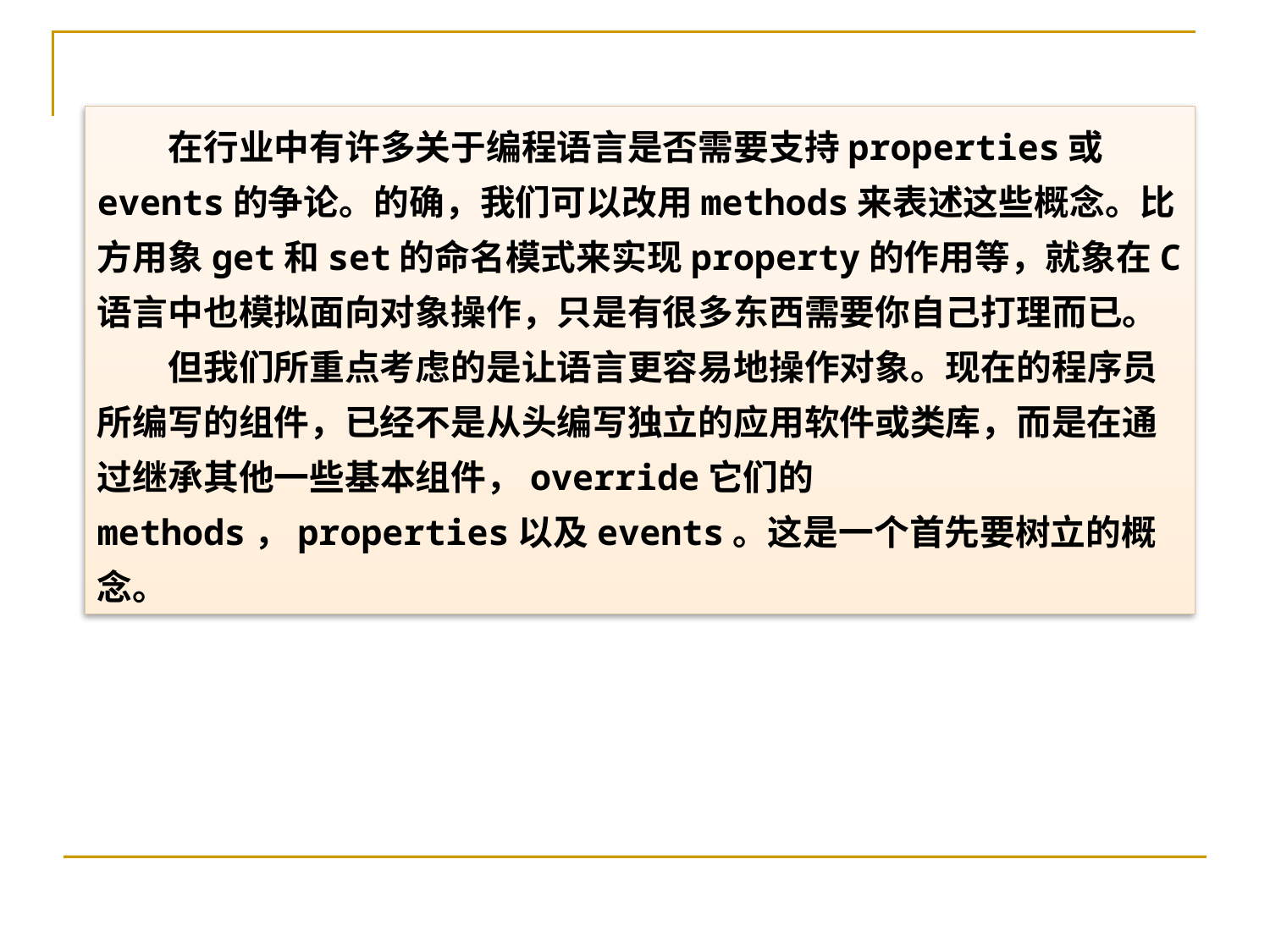

在行业中有许多关于编程语言是否需要支持properties或events的争论。的确，我们可以改用methods来表述这些概念。比方用象get和set的命名模式来实现property的作用等，就象在C语言中也模拟面向对象操作，只是有很多东西需要你自己打理而已。
　　但我们所重点考虑的是让语言更容易地操作对象。现在的程序员所编写的组件，已经不是从头编写独立的应用软件或类库，而是在通过继承其他一些基本组件，override它们的methods，properties以及events。这是一个首先要树立的概念。